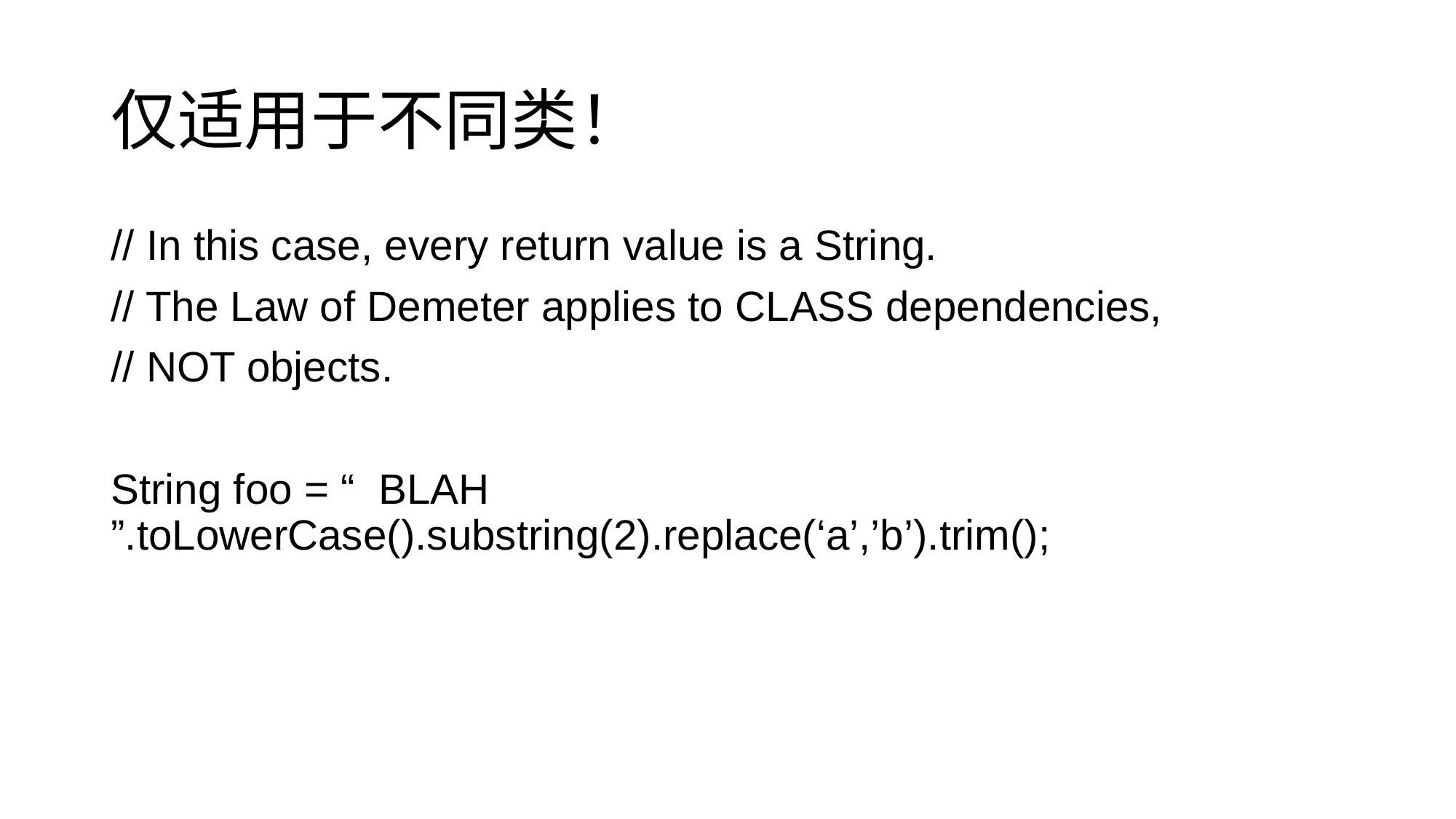

# 仅适用于不同类！
// In this case, every return value is a String.
// The Law of Demeter applies to CLASS dependencies,
// NOT objects.

String foo = “  BLAH ”.toLowerCase().substring(2).replace(‘a’,’b’).trim();